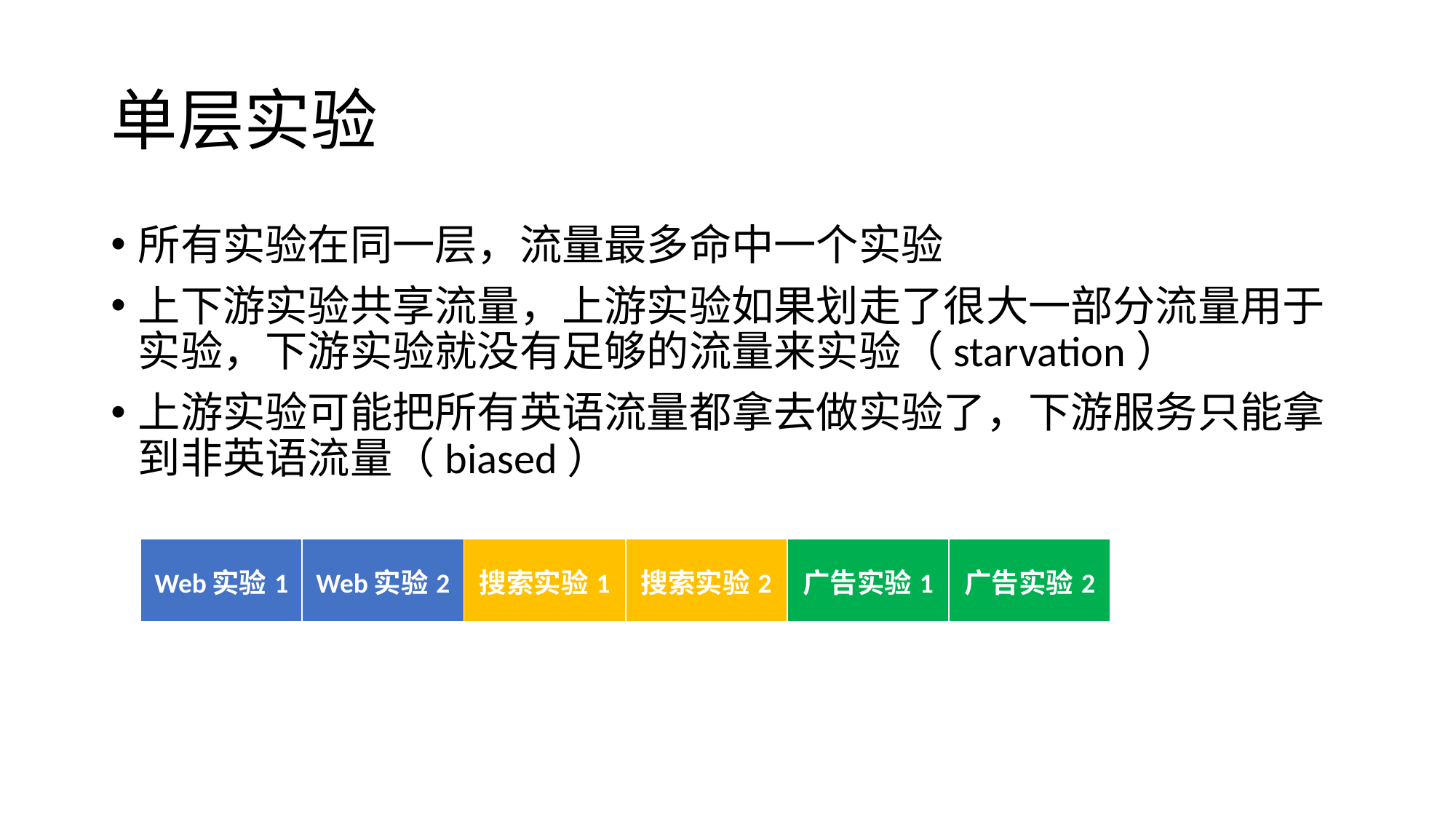

# 单层实验
所有实验在同一层，流量最多命中一个实验
上下游实验共享流量，上游实验如果划走了很大一部分流量用于实验，下游实验就没有足够的流量来实验（starvation）
上游实验可能把所有英语流量都拿去做实验了，下游服务只能拿到非英语流量（biased）
| Web实验1 | Web实验2 | 搜索实验1 | 搜索实验2 | 广告实验1 | 广告实验2 |
| --- | --- | --- | --- | --- | --- |